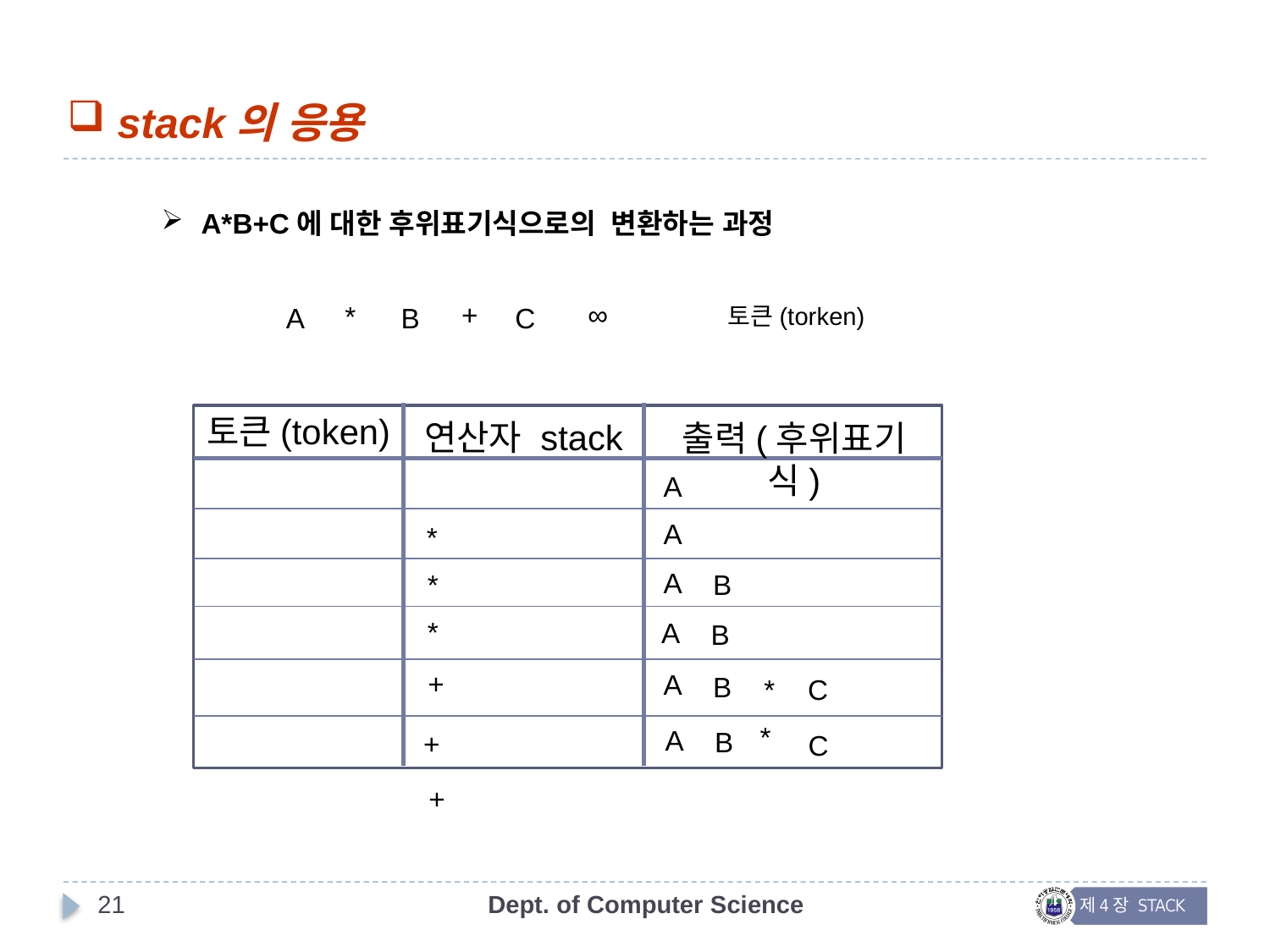

stack의 응용
A*B+C에 대한 후위표기식으로의  변환하는 과정
 +
 ∞
*
B
 C
토큰(torken)
A
토큰(token)

연산자 stack
출력(후위표기식)
A
A
 *
A
 *
B
 *
A
B
 +
A
B
 *
 C
 *
A
B
 +
 C
+
21
Dept. of Computer Science